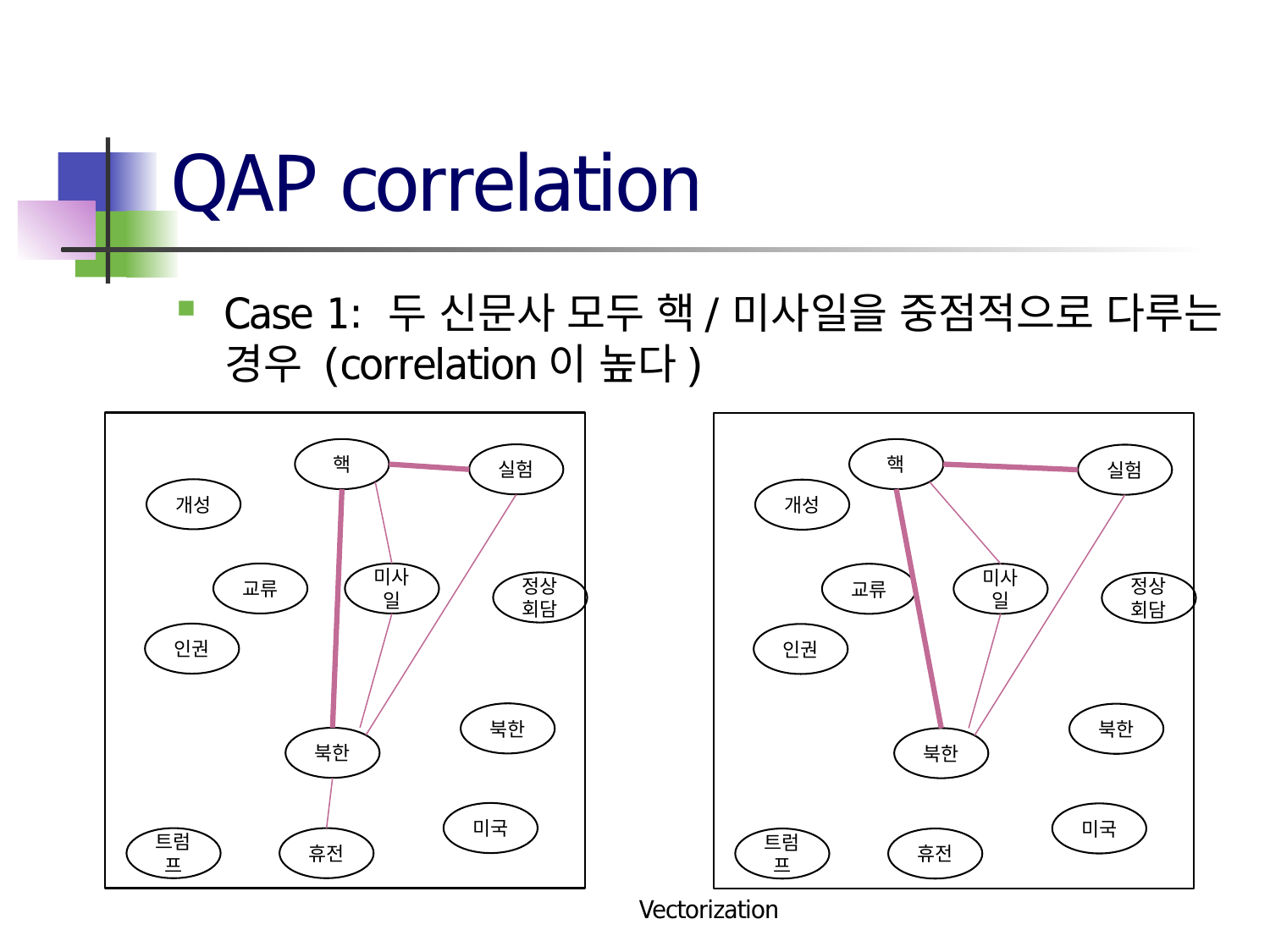

# QAP correlation
Case 1: 두 신문사 모두 핵/미사일을 중점적으로 다루는 경우 (correlation이 높다)

핵
핵
실험
실험
개성
개성
교류
미사일
교류
미사일
정상회담
정상회담
인권
인권
북한
북한
북한
북한
미국
미국
트럼프
휴전
트럼프
휴전
Vectorization